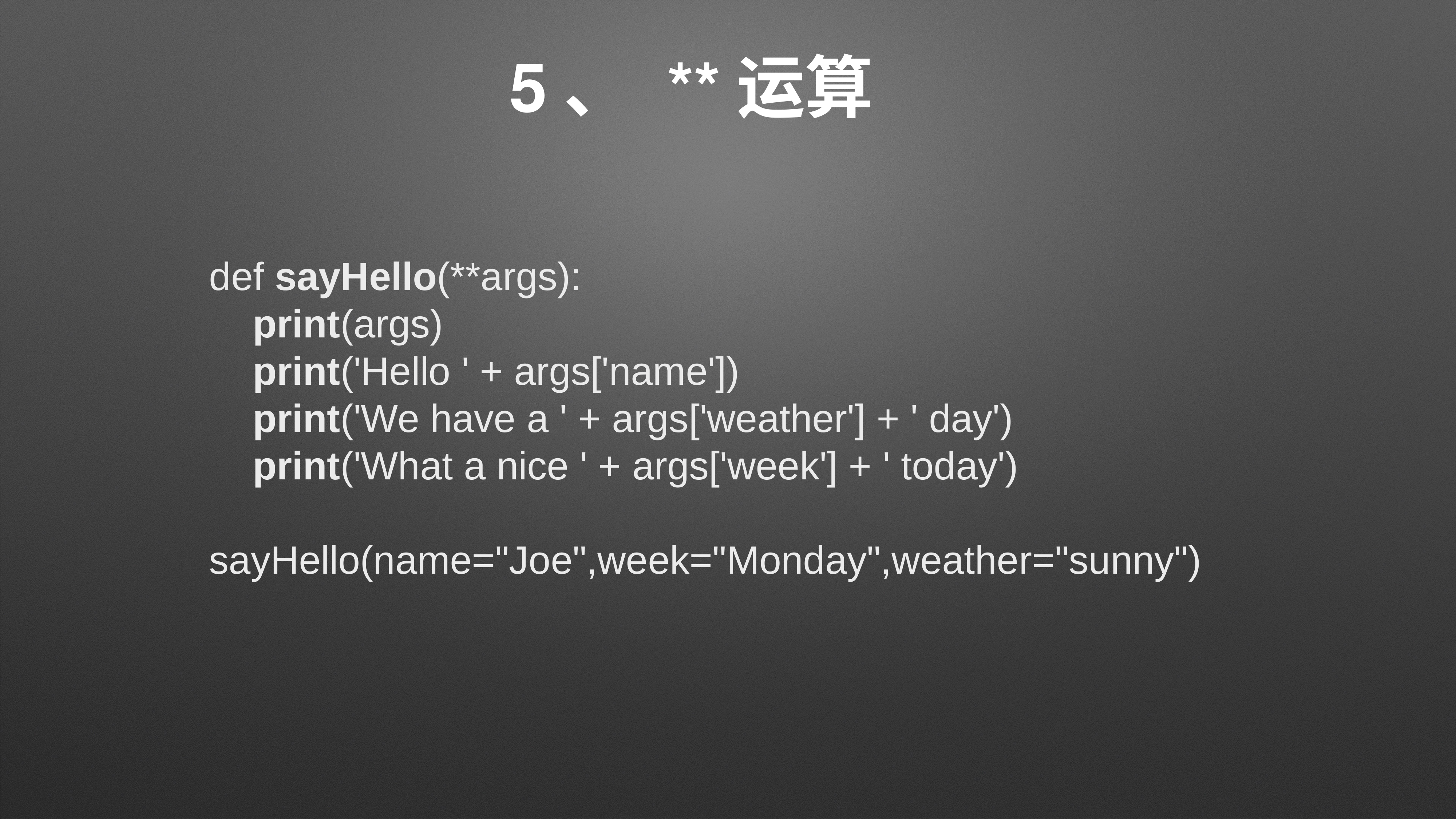

# 5、 **运算
def sayHello(**args):
    print(args)
    print('Hello ' + args['name'])
    print('We have a ' + args['weather'] + ' day')
    print('What a nice ' + args['week'] + ' today')

sayHello(name="Joe",week="Monday",weather="sunny")